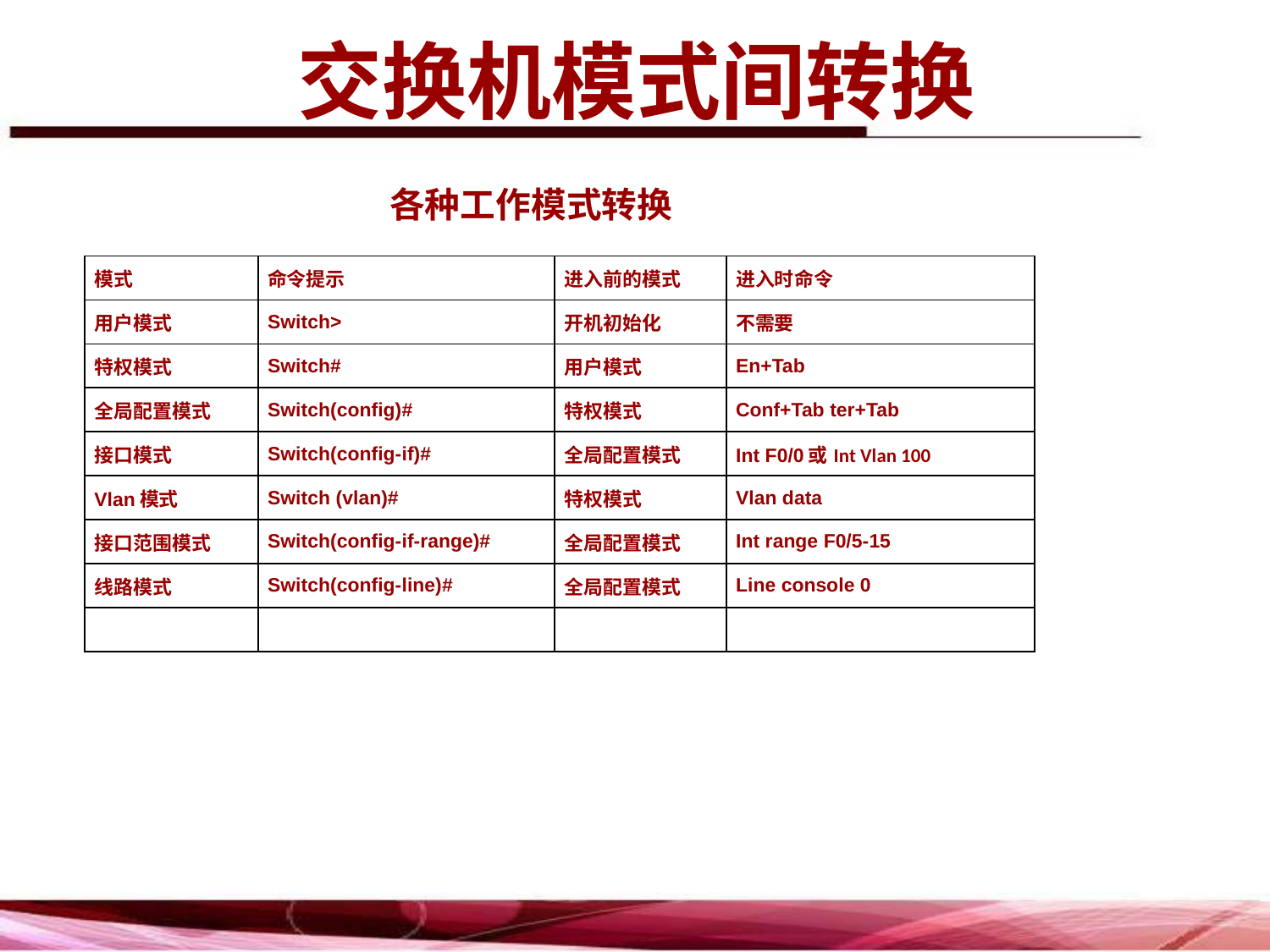

# 交换机模式间转换
各种工作模式转换
| 模式 | 命令提示 | 进入前的模式 | 进入时命令 |
| --- | --- | --- | --- |
| 用户模式 | Switch> | 开机初始化 | 不需要 |
| 特权模式 | Switch# | 用户模式 | En+Tab |
| 全局配置模式 | Switch(config)# | 特权模式 | Conf+Tab ter+Tab |
| 接口模式 | Switch(config-if)# | 全局配置模式 | Int F0/0或Int Vlan 100 |
| Vlan模式 | Switch (vlan)# | 特权模式 | Vlan data |
| 接口范围模式 | Switch(config-if-range)# | 全局配置模式 | Int range F0/5-15 |
| 线路模式 | Switch(config-line)# | 全局配置模式 | Line console 0 |
|  |  |  |  |